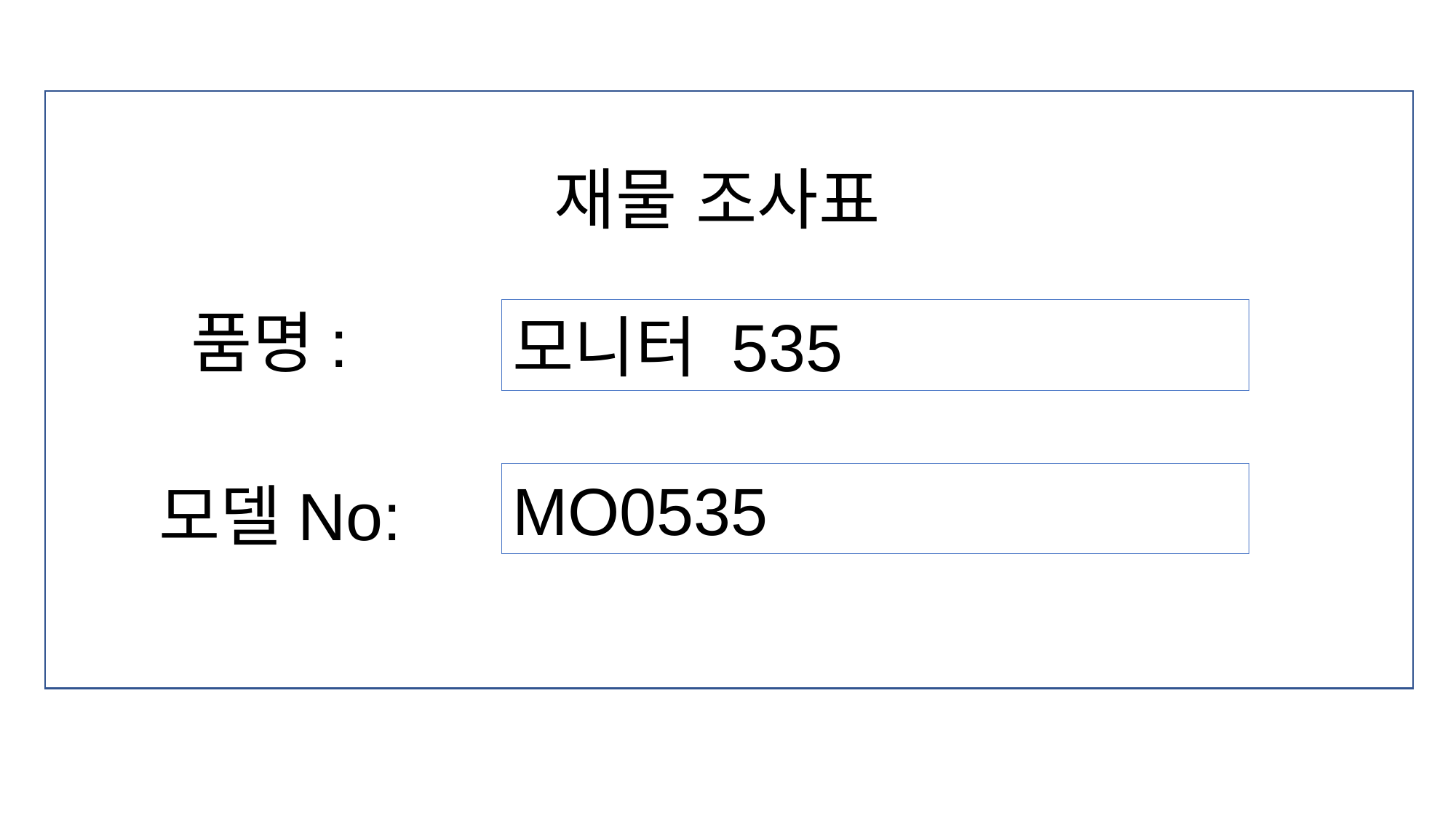

재물 조사표
품명:
모니터 535
MO0535
모델No: